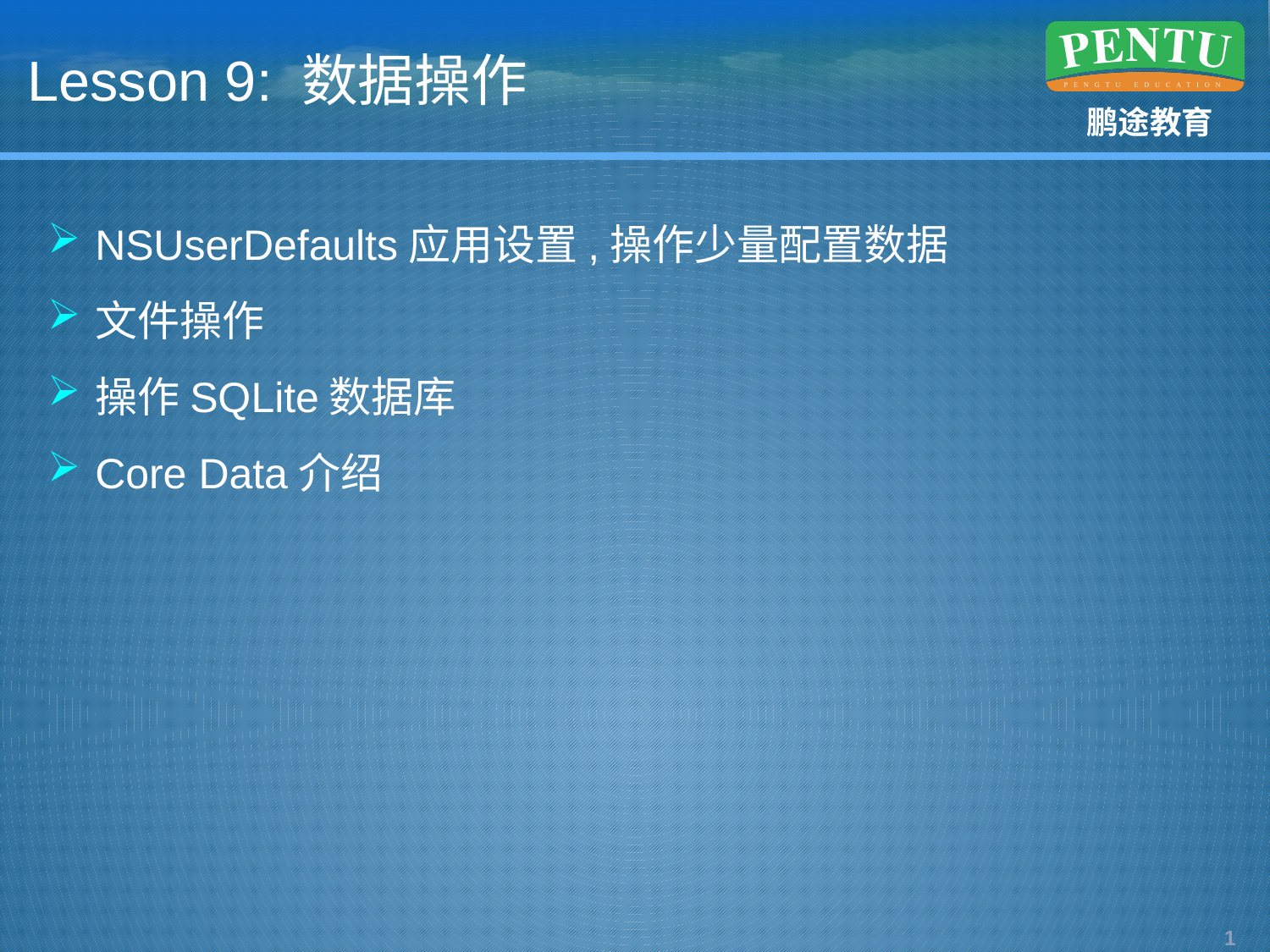

# Lesson 9: 数据操作
NSUserDefaults应用设置,操作少量配置数据
文件操作
操作SQLite数据库
Core Data介绍
1